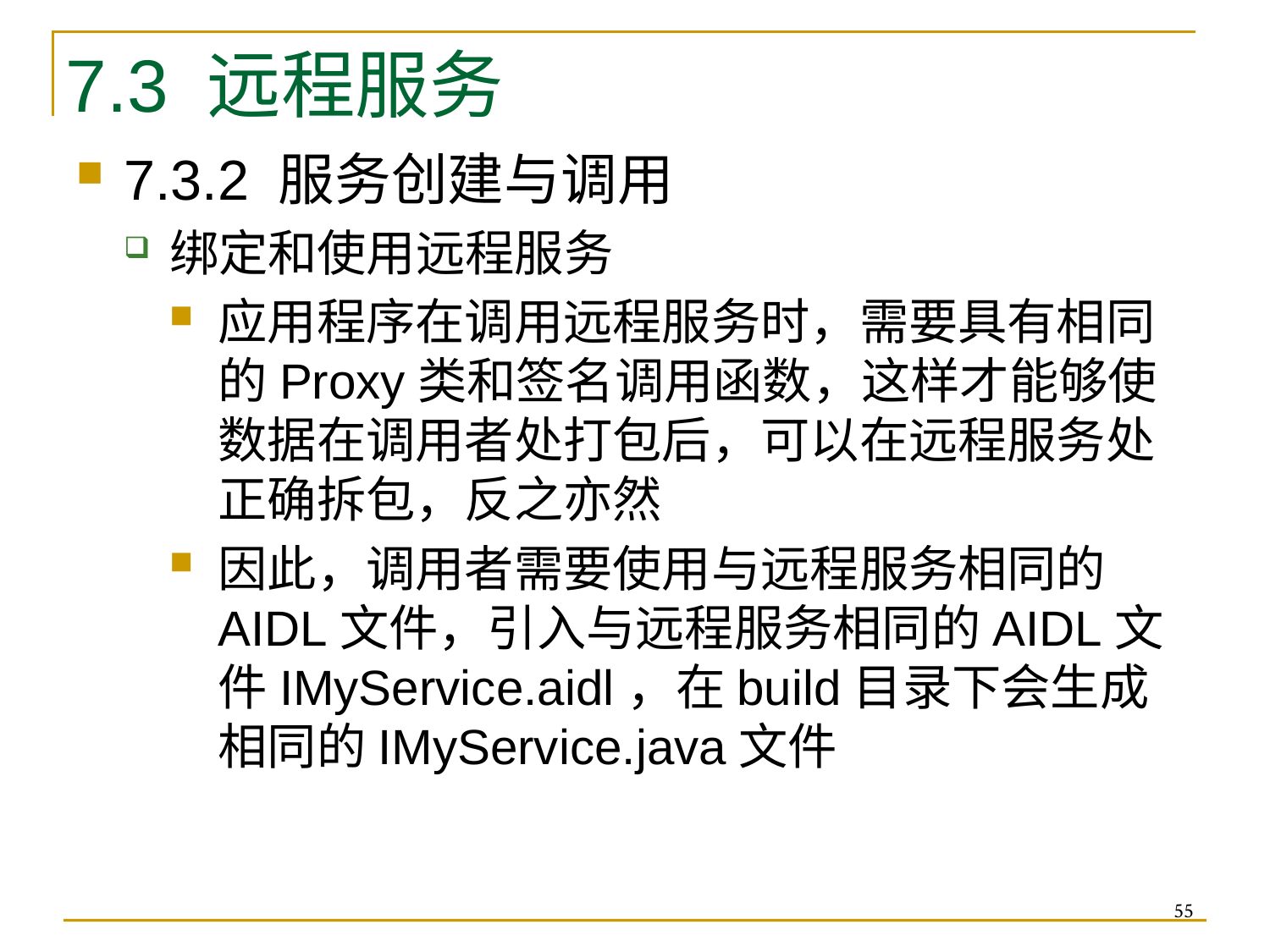

7.3 远程服务
7.3.2 服务创建与调用
绑定和使用远程服务
应用程序在调用远程服务时，需要具有相同的Proxy类和签名调用函数，这样才能够使数据在调用者处打包后，可以在远程服务处正确拆包，反之亦然
因此，调用者需要使用与远程服务相同的AIDL文件，引入与远程服务相同的AIDL文件IMyService.aidl，在build目录下会生成相同的IMyService.java文件
55